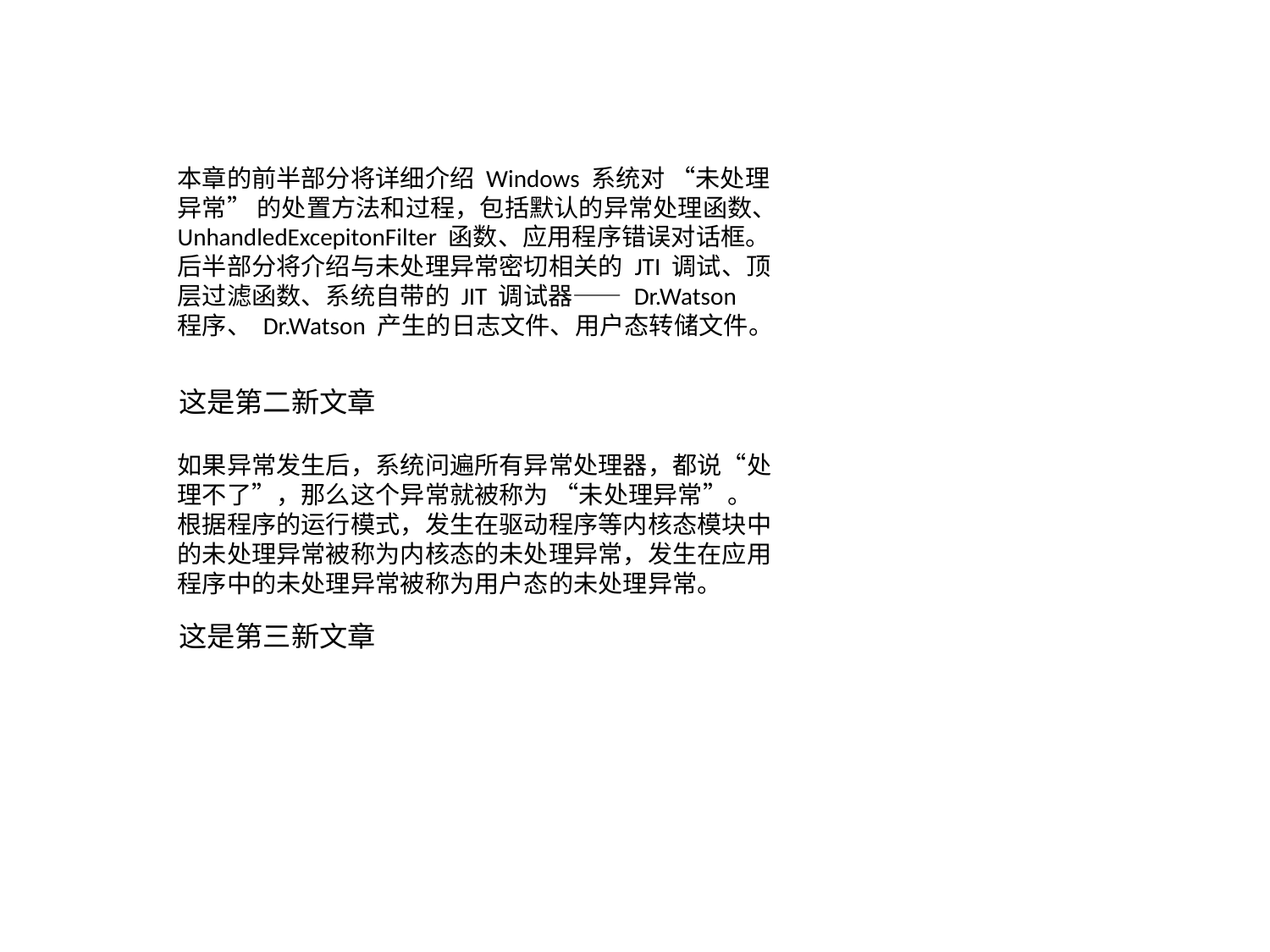

本章的前半部分将详细介绍 Windows 系统对 “未处理异常” 的处置方法和过程，包括默认的异常处理函数、UnhandledExcepitonFilter 函数、应用程序错误对话框。后半部分将介绍与未处理异常密切相关的 JTI 调试、顶层过滤函数、系统自带的 JIT 调试器—— Dr.Watson 程序、 Dr.Watson 产生的日志文件、用户态转储文件。

这是第二新文章
如果异常发生后，系统问遍所有异常处理器，都说“处理不了”，那么这个异常就被称为 “未处理异常”。根据程序的运行模式，发生在驱动程序等内核态模块中的未处理异常被称为内核态的未处理异常，发生在应用程序中的未处理异常被称为用户态的未处理异常。

这是第三新文章